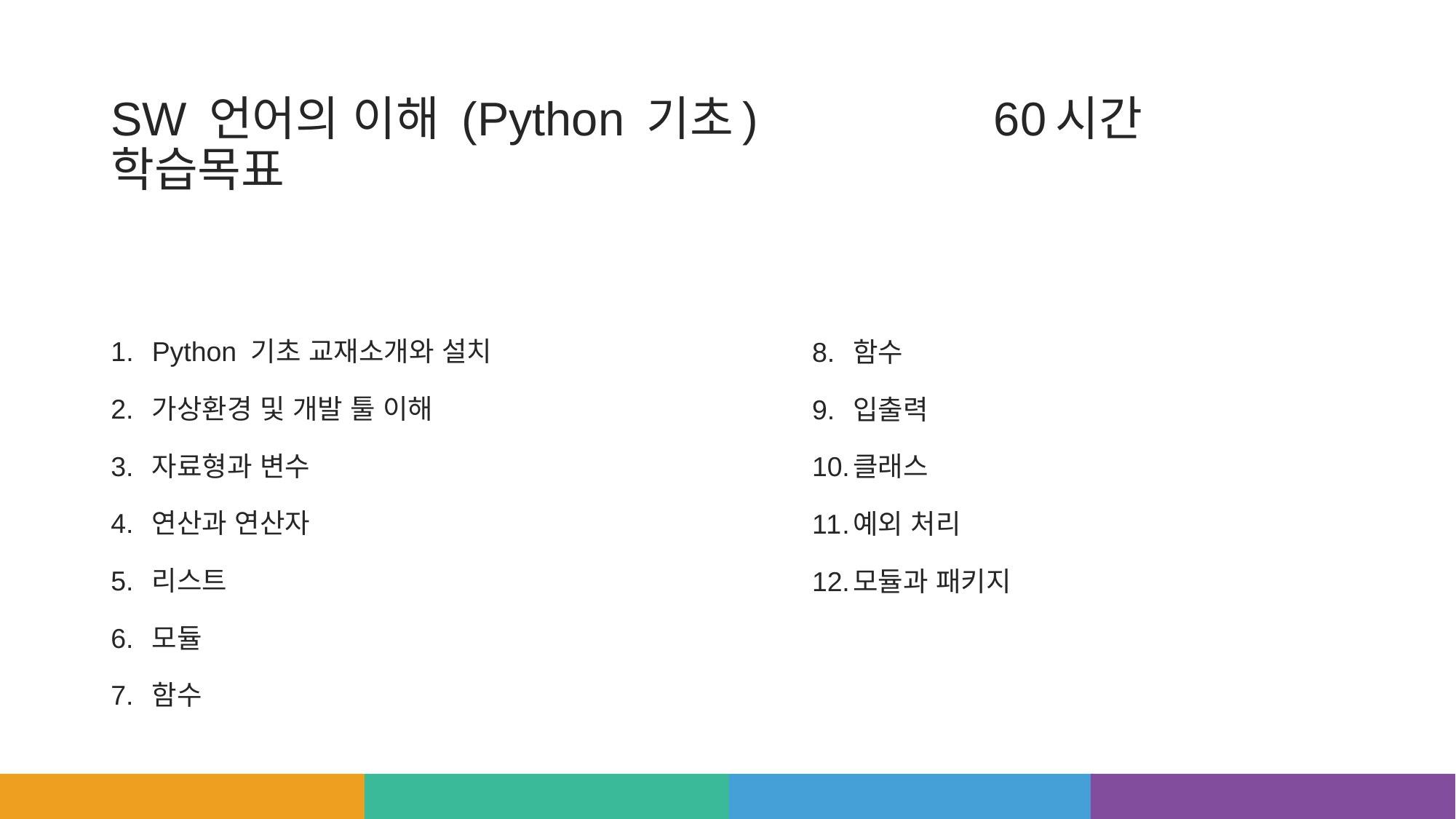

# SW 언어의 이해 (Python 기초)                  60시간 학습목표
Python 기초 교재소개와 설치
가상환경 및 개발 툴 이해
자료형과 변수
연산과 연산자
리스트
모듈
함수
함수
입출력
클래스
예외 처리
모듈과 패키지